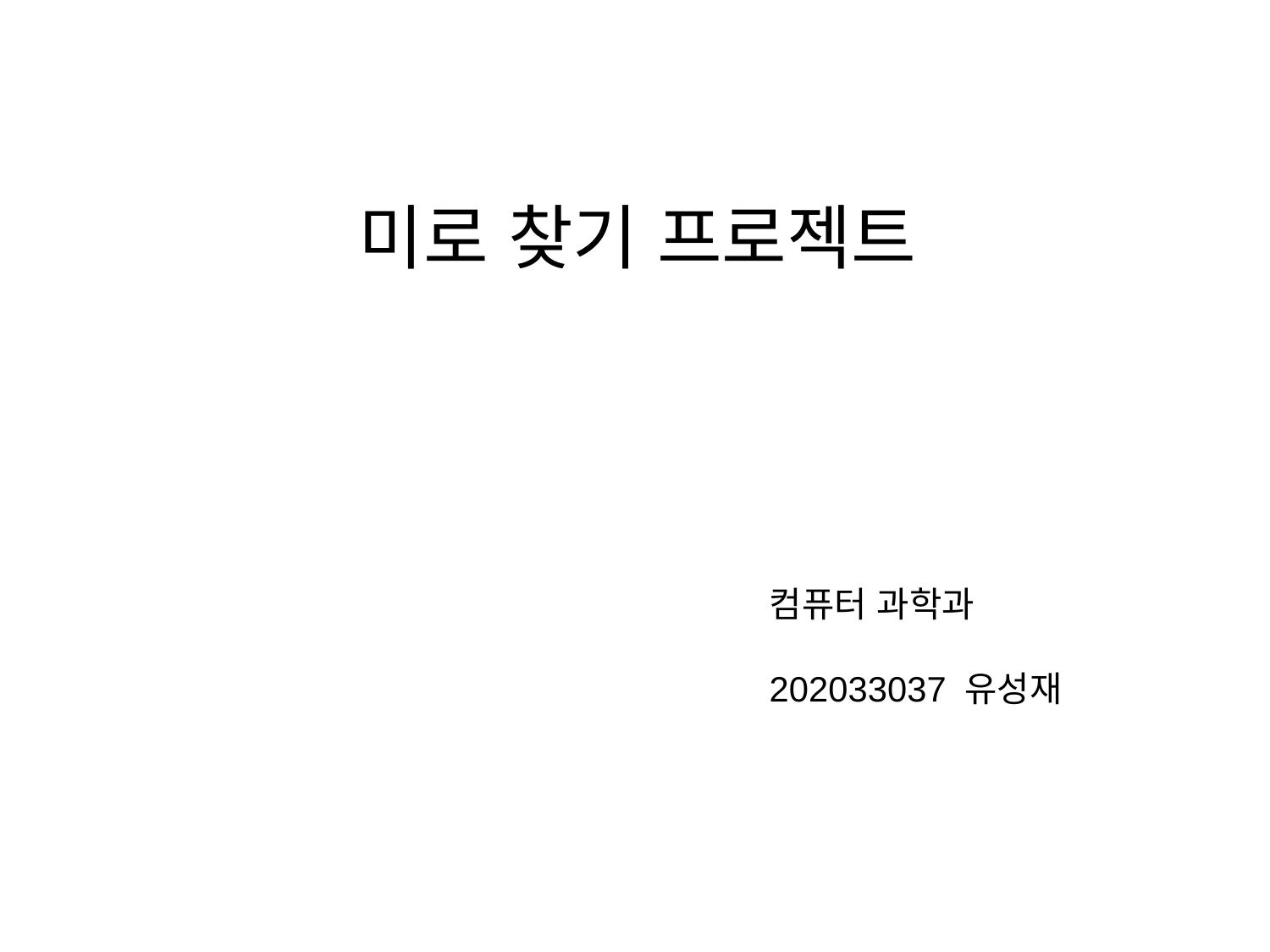

미로 찾기 프로젝트
컴퓨터 과학과

202033037 유성재